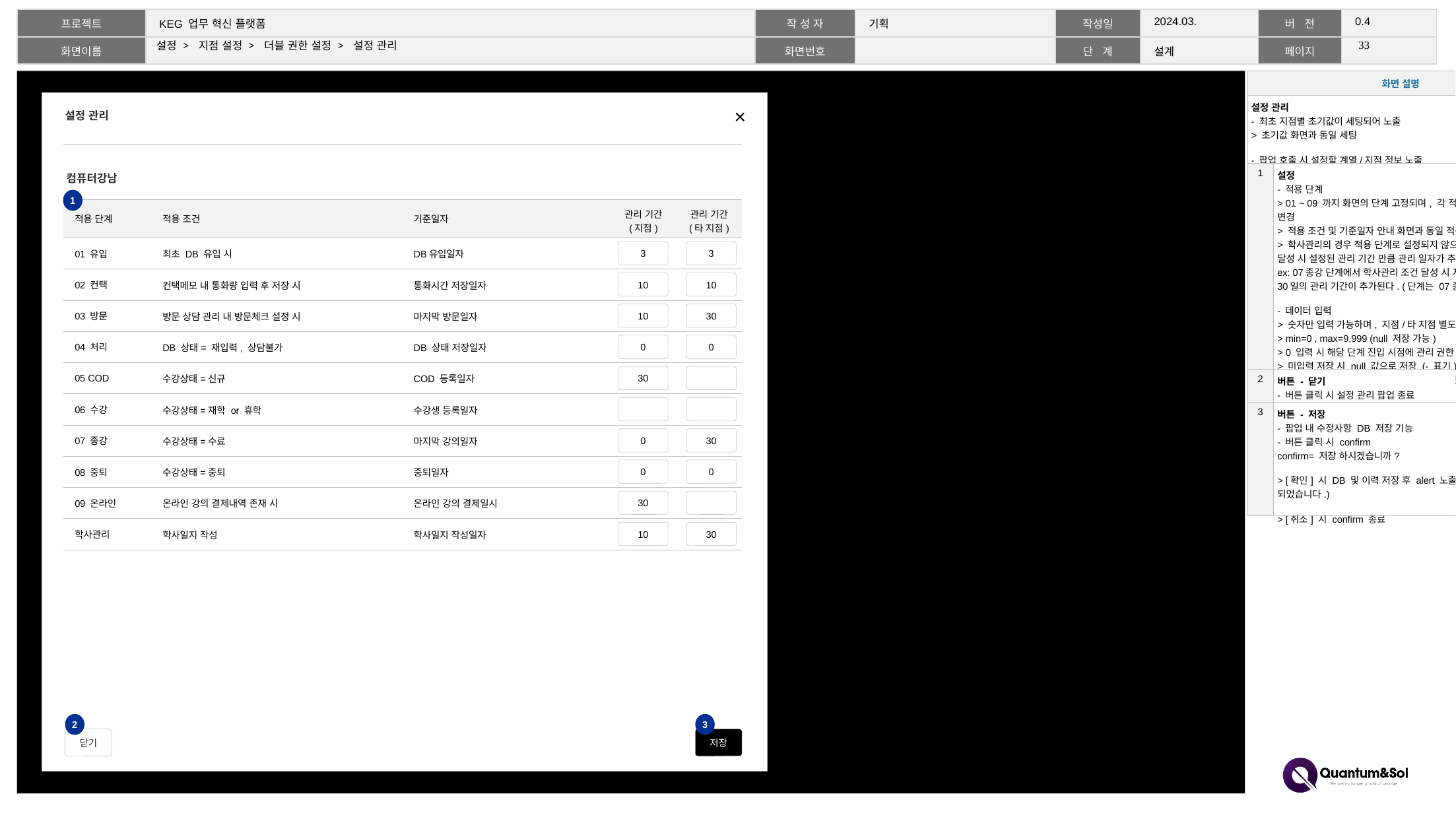

33

# 설정 > 지점 설정 > 더블 권한 설정 > 설정 관리
| 화면 설명 |  |
| --- | --- |
| 설정 관리 - 최초 지점별 초기값이 세팅되어 노출 > 초기값 화면과 동일 세팅 - 팝업 호출 시 설정할 계열/지점 정보 노출 |  |
| 1 | 설정 - 적용 단계 > 01 ~ 09 까지 화면의 단계 고정되며, 각 적용 조건에 따라 단계가 변경 > 적용 조건 및 기준일자 안내 화면과 동일 적용 > 학사관리의 경우 적용 단계로 설정되지 않으며, 해당 적용 조건 달성 시 설정된 관리 기간 만큼 관리 일자가 추가된다. ex: 07종강 단계에서 학사관리 조건 달성 시 지점 내 10일, 타 지점 30일의 관리 기간이 추가된다. (단계는 07종강 유지) - 데이터 입력 > 숫자만 입력 가능하며, 지점/타 지점 별도 설정 > min=0 , max=9,999 (null 저장 가능) > 0 입력 시 해당 단계 진입 시점에 관리 권한 상실 > 미입력 저장 시 null 값으로 저장 (- 표기) > null값인 경우 해당 단계에서 영구 관리 권한 획득 (단, 다른 단계로 변경 시 변경된 단계의 관리 기간 적용) |
| 2 | 버튼 - 닫기 - 버튼 클릭 시 설정 관리 팝업 종료 |
| 3 | 버튼 - 저장 - 팝업 내 수정사항 DB 저장 기능 - 버튼 클릭 시 confirm confirm= 저장 하시겠습니까? > [확인] 시 DB 및 이력 저장 후 alert 노출 (alert= 저장 되었습니다.) > [취소] 시 confirm 종료 |
설정 관리
컴퓨터강남
1
| 적용 단계 | 적용 조건 | 기준일자 | 관리 기간 (지점) | 관리 기간 (타 지점) |
| --- | --- | --- | --- | --- |
| 01 유입 | 최초 DB 유입 시 | DB유입일자 |  |  |
| 02 컨택 | 컨택메모 내 통화량 입력 후 저장 시 | 통화시간 저장일자 |  |  |
| 03 방문 | 방문 상담 관리 내 방문체크 설정 시 | 마지막 방문일자 |  |  |
| 04 처리 | DB 상태= 재입력, 상담불가 | DB 상태 저장일자 |  |  |
| 05 COD | 수강상태=신규 | COD 등록일자 |  |  |
| 06 수강 | 수강상태=재학 or 휴학 | 수강생 등록일자 |  |  |
| 07 종강 | 수강상태=수료 | 마지막 강의일자 |  |  |
| 08 중퇴 | 수강상태=중퇴 | 중퇴일자 |  |  |
| 09 온라인 | 온라인 강의 결제내역 존재 시 | 온라인 강의 결제일시 |  |  |
| 학사관리 | 학사일지 작성 | 학사일지 작성일자 |  |  |
3
3
10
10
10
30
0
0
30

0
30
0
0
30

10
30
3
2
닫기
저장